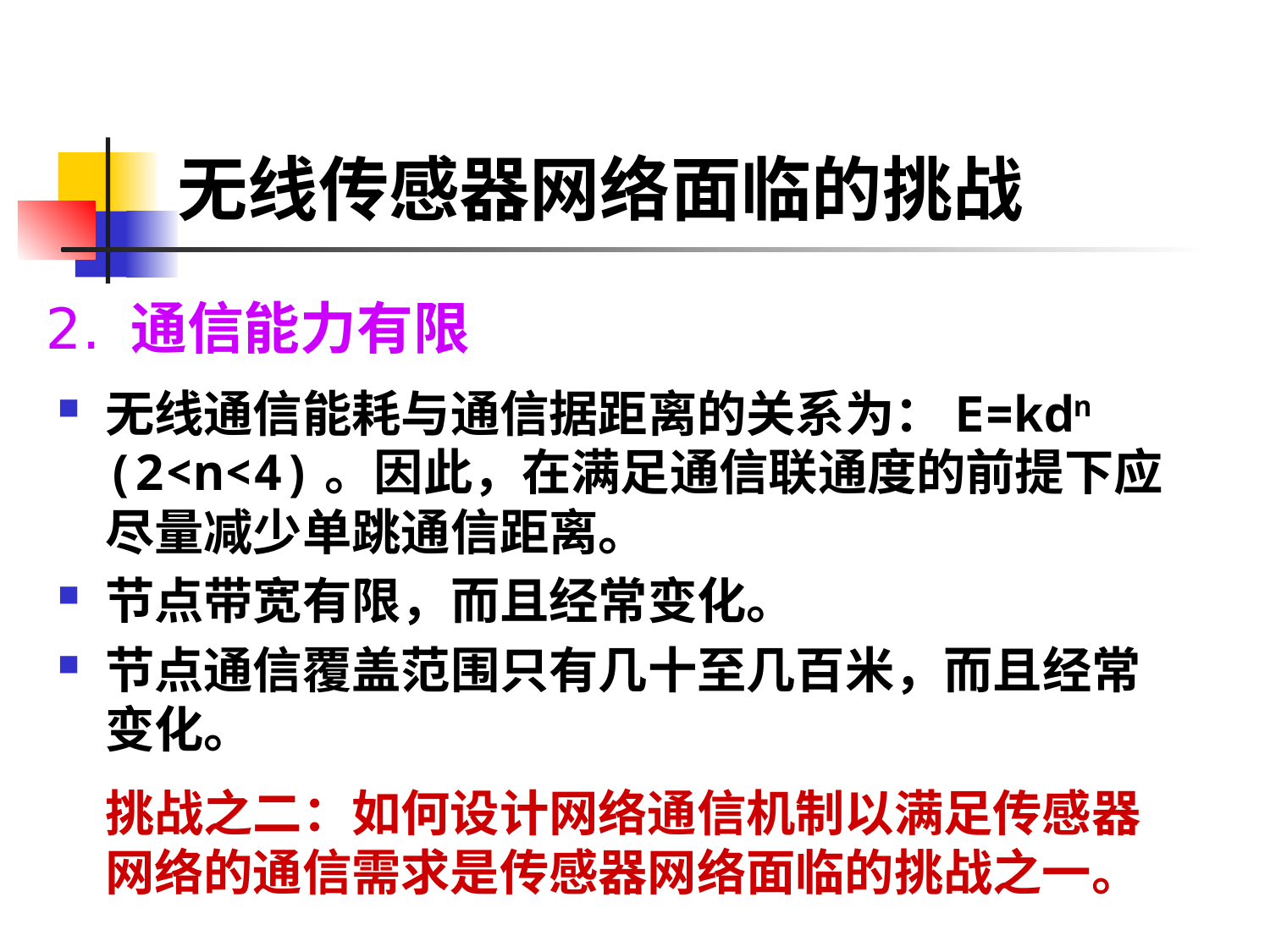

# 无线传感器网络面临的挑战
2. 通信能力有限
无线通信能耗与通信据距离的关系为：E=kdn (2<n<4)。因此，在满足通信联通度的前提下应尽量减少单跳通信距离。
节点带宽有限，而且经常变化。
节点通信覆盖范围只有几十至几百米，而且经常变化。

	挑战之二：如何设计网络通信机制以满足传感器网络的通信需求是传感器网络面临的挑战之一。